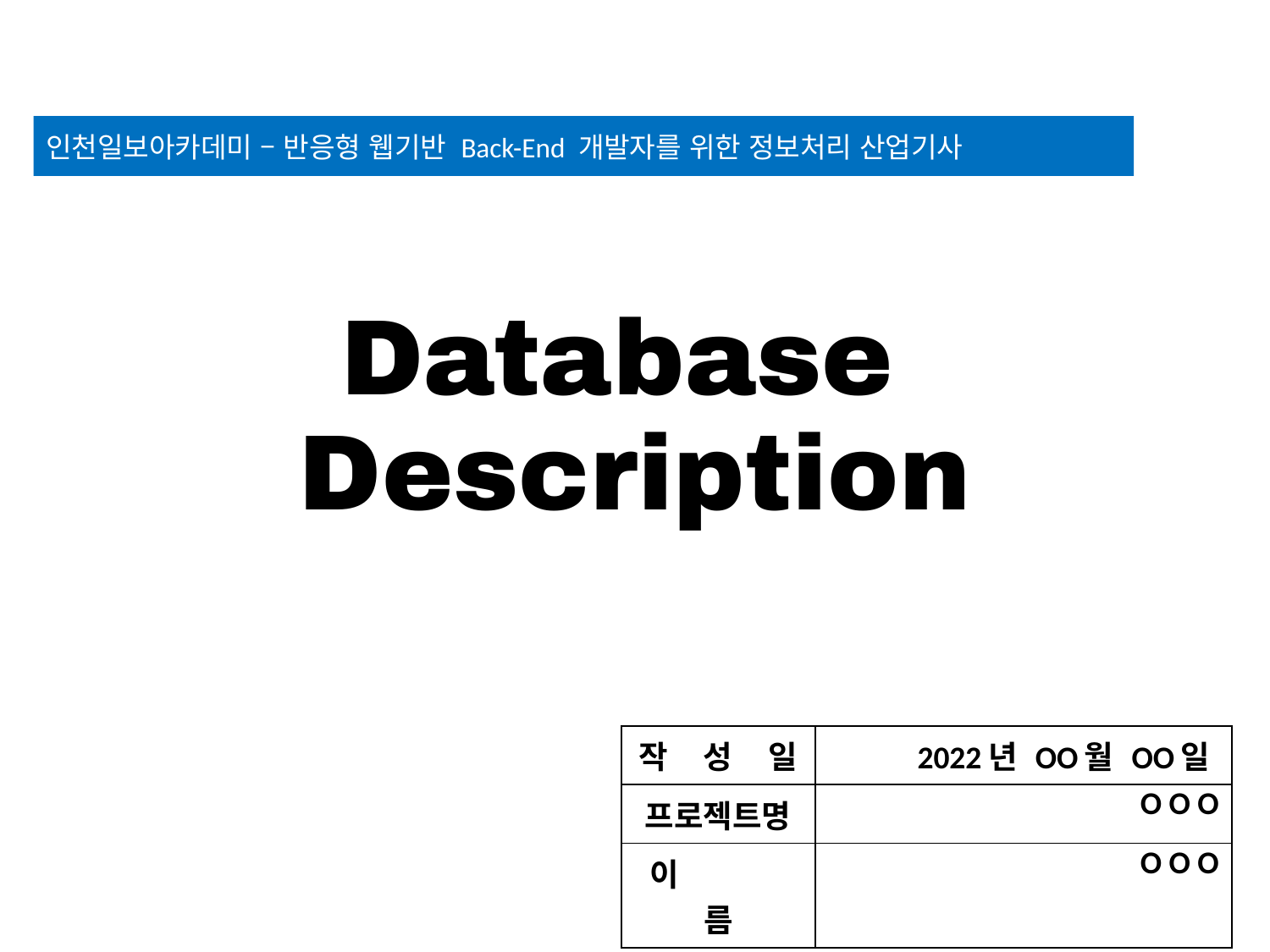

# Database  Description
| 작 성 일 | 2022년 OO월 OO일 |
| --- | --- |
| 프로젝트명 | O O O |
| 이 름 | O O O |